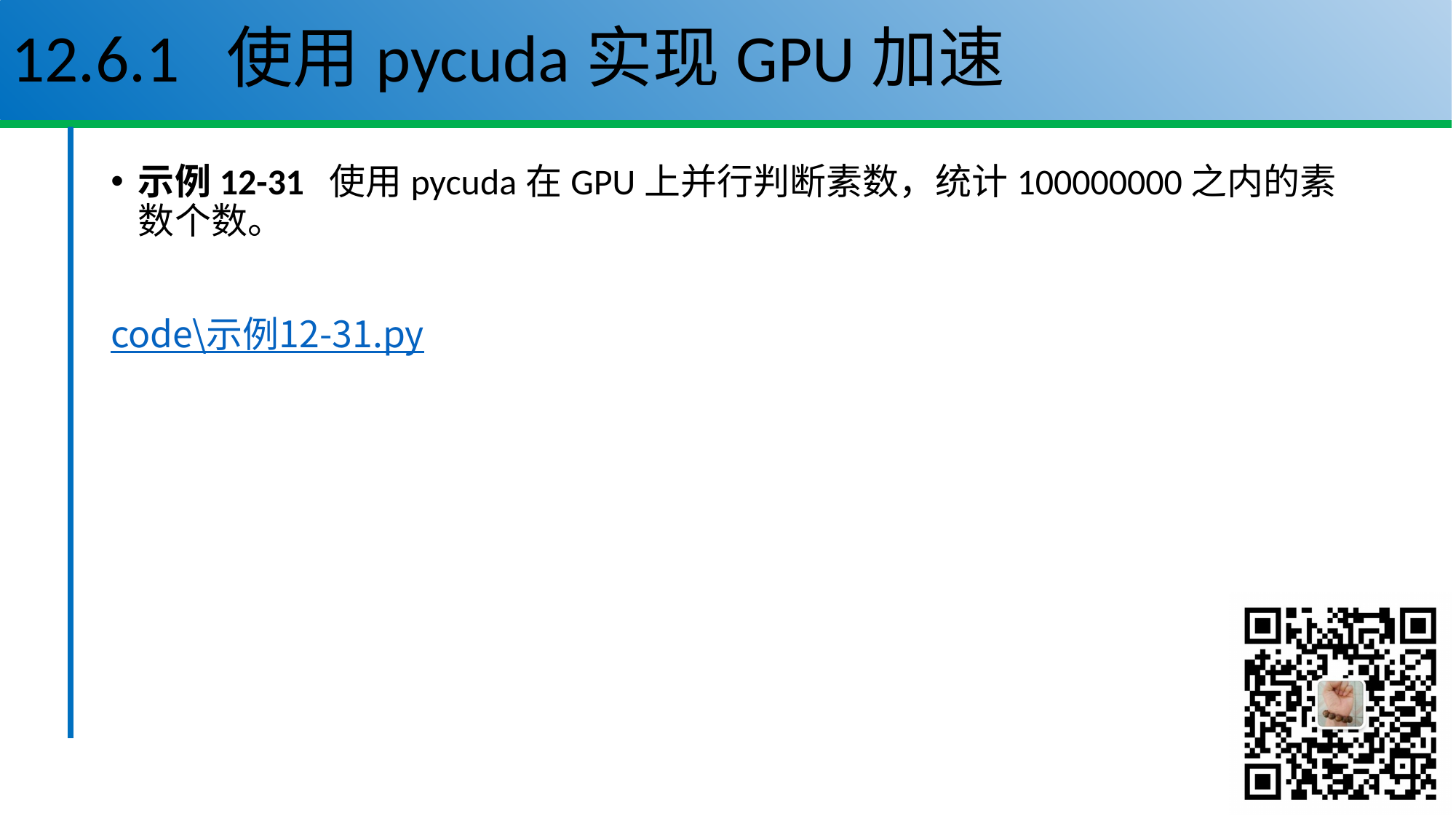

# 12.6.1  使用pycuda实现GPU加速
示例12-31  使用pycuda在GPU上并行判断素数，统计100000000之内的素数个数。

code\示例12-31.py
76